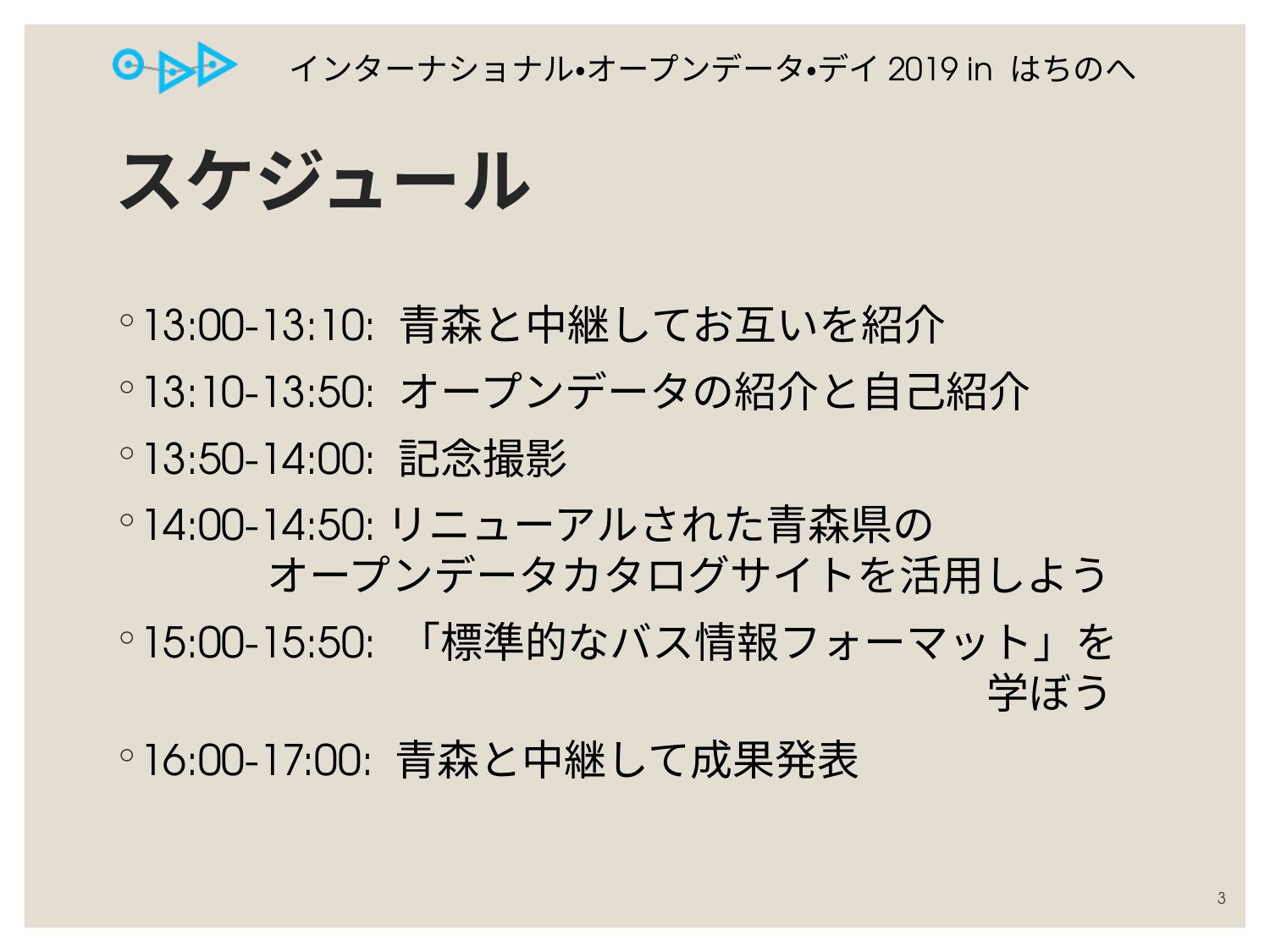

# スケジュール
13:00-13:10: 青森と中継してお互いを紹介
13:10-13:50: オープンデータの紹介と自己紹介
13:50-14:00: 記念撮影
14:00-14:50:リニューアルされた青森県の
　　　オープンデータカタログサイトを活用しよう
15:00-15:50: 「標準的なバス情報フォーマット」を
　　　　　　　　　　　　　　　　　　　　学ぼう
16:00-17:00: 青森と中継して成果発表
3